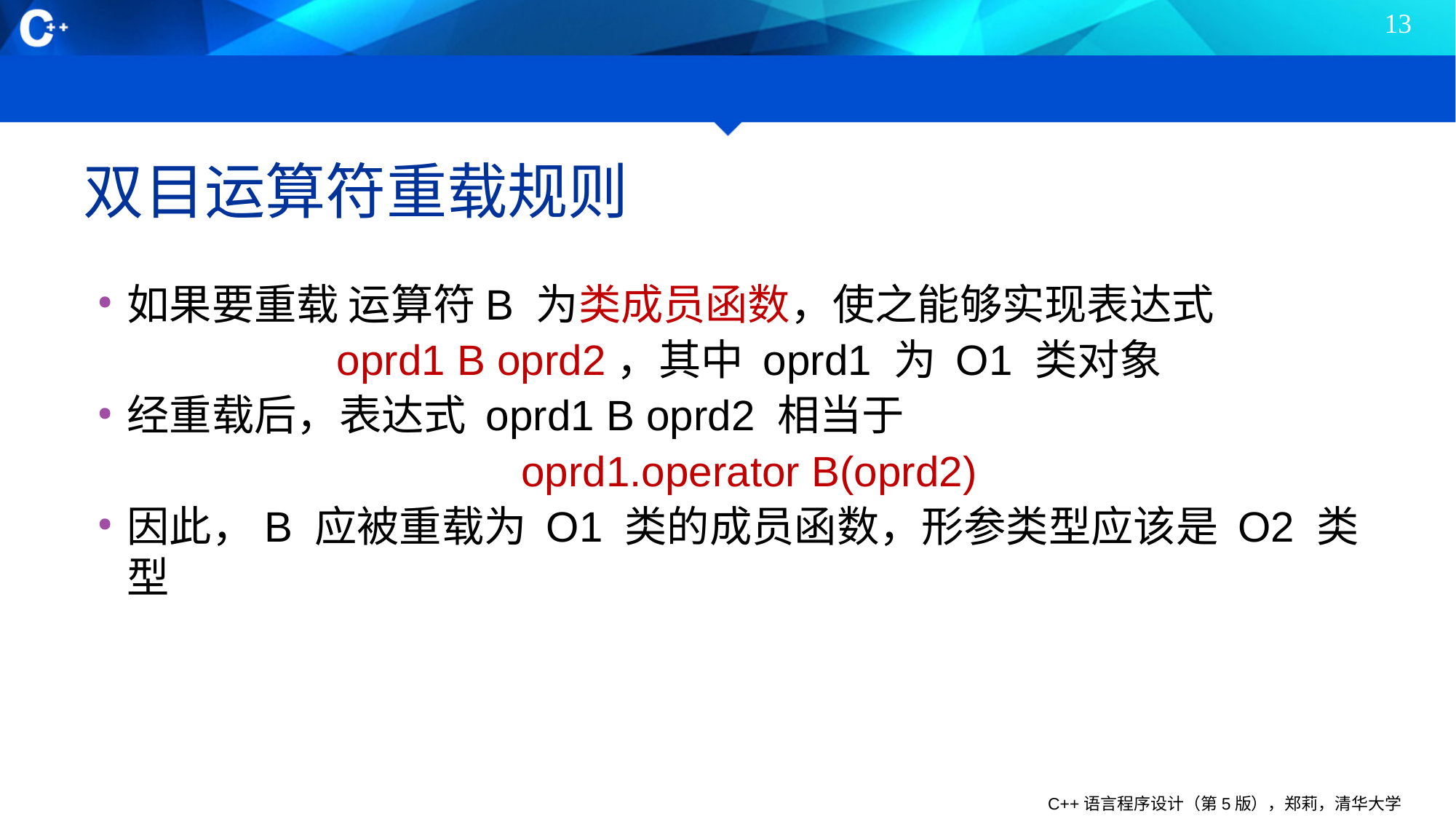

13
# 双目运算符重载规则
如果要重载 运算符B 为类成员函数，使之能够实现表达式
oprd1 B oprd2，其中 oprd1 为 O1 类对象
经重载后，表达式 oprd1 B oprd2 相当于
oprd1.operator B(oprd2)
因此，B 应被重载为 O1 类的成员函数，形参类型应该是 O2 类型